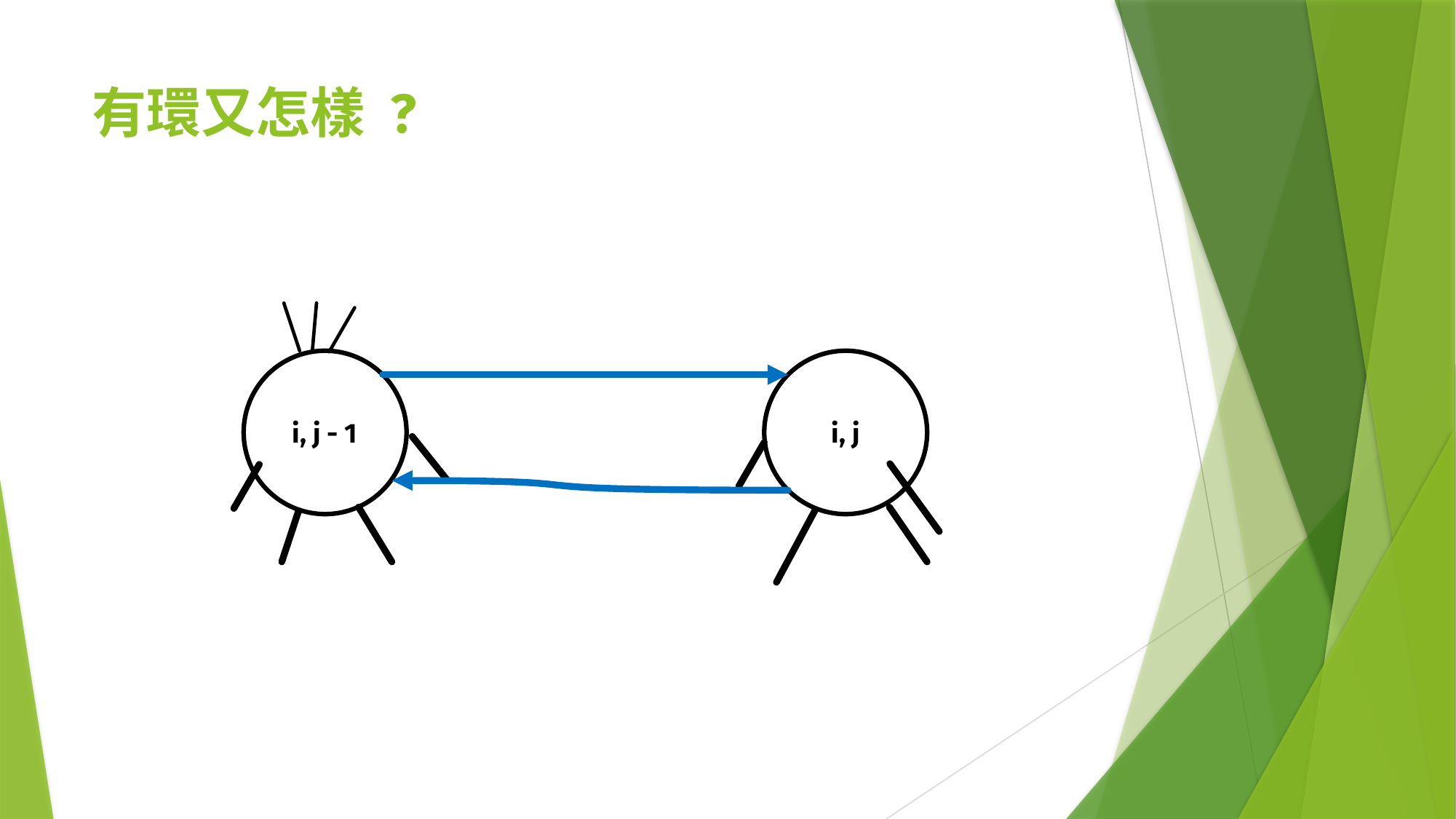

# 有環又怎樣 ?
i, j - 1
i, j